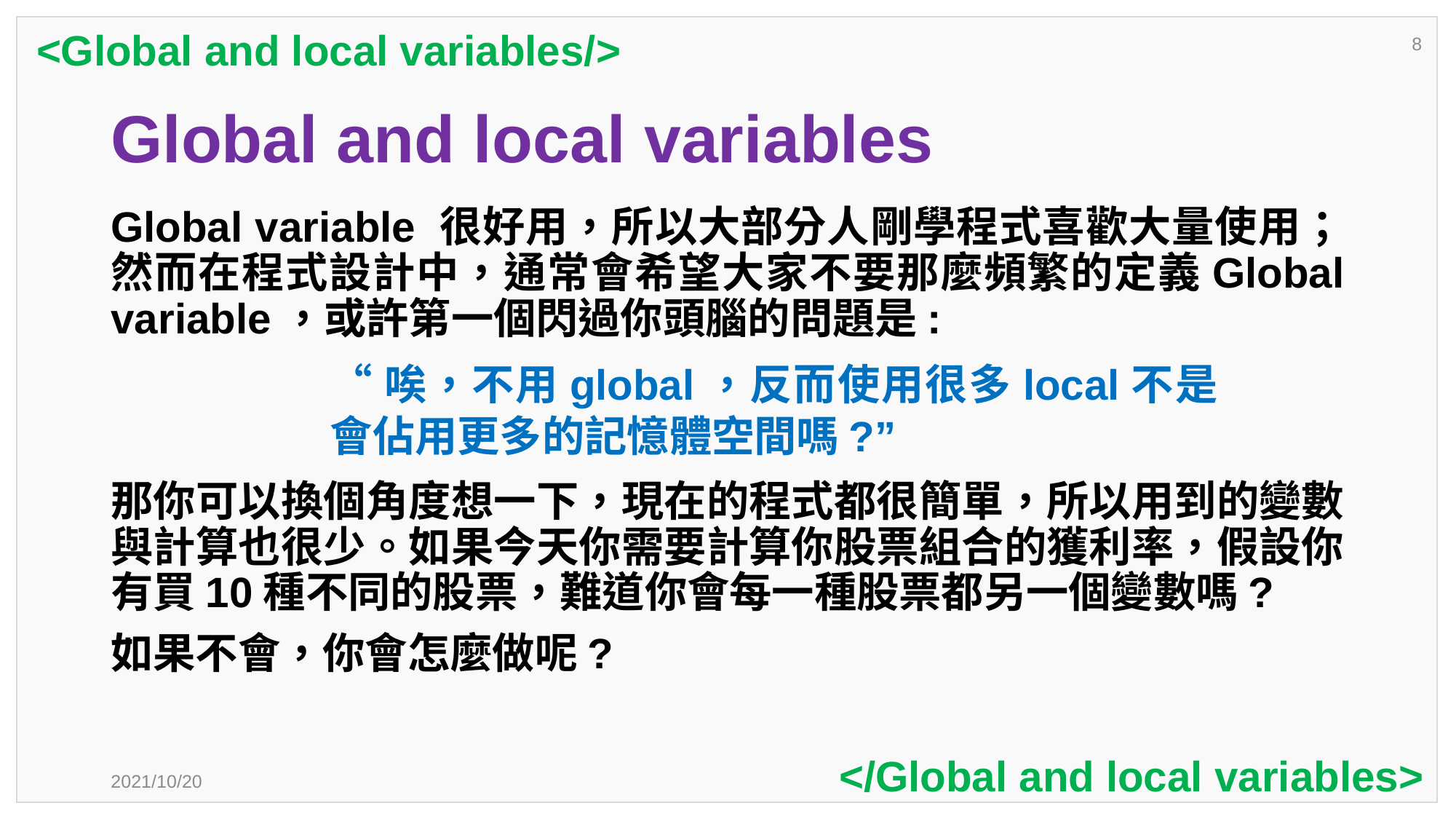

<Global and local variables/>
8
# Global and local variables
Global variable 很好用，所以大部分人剛學程式喜歡大量使用；然而在程式設計中，通常會希望大家不要那麼頻繁的定義Global variable，或許第一個閃過你頭腦的問題是:

那你可以換個角度想一下，現在的程式都很簡單，所以用到的變數與計算也很少。如果今天你需要計算你股票組合的獲利率，假設你有買10種不同的股票，難道你會每一種股票都另一個變數嗎?
如果不會，你會怎麼做呢?
“唉，不用global，反而使用很多local不是會佔用更多的記憶體空間嗎?”
</Global and local variables>
2021/10/20